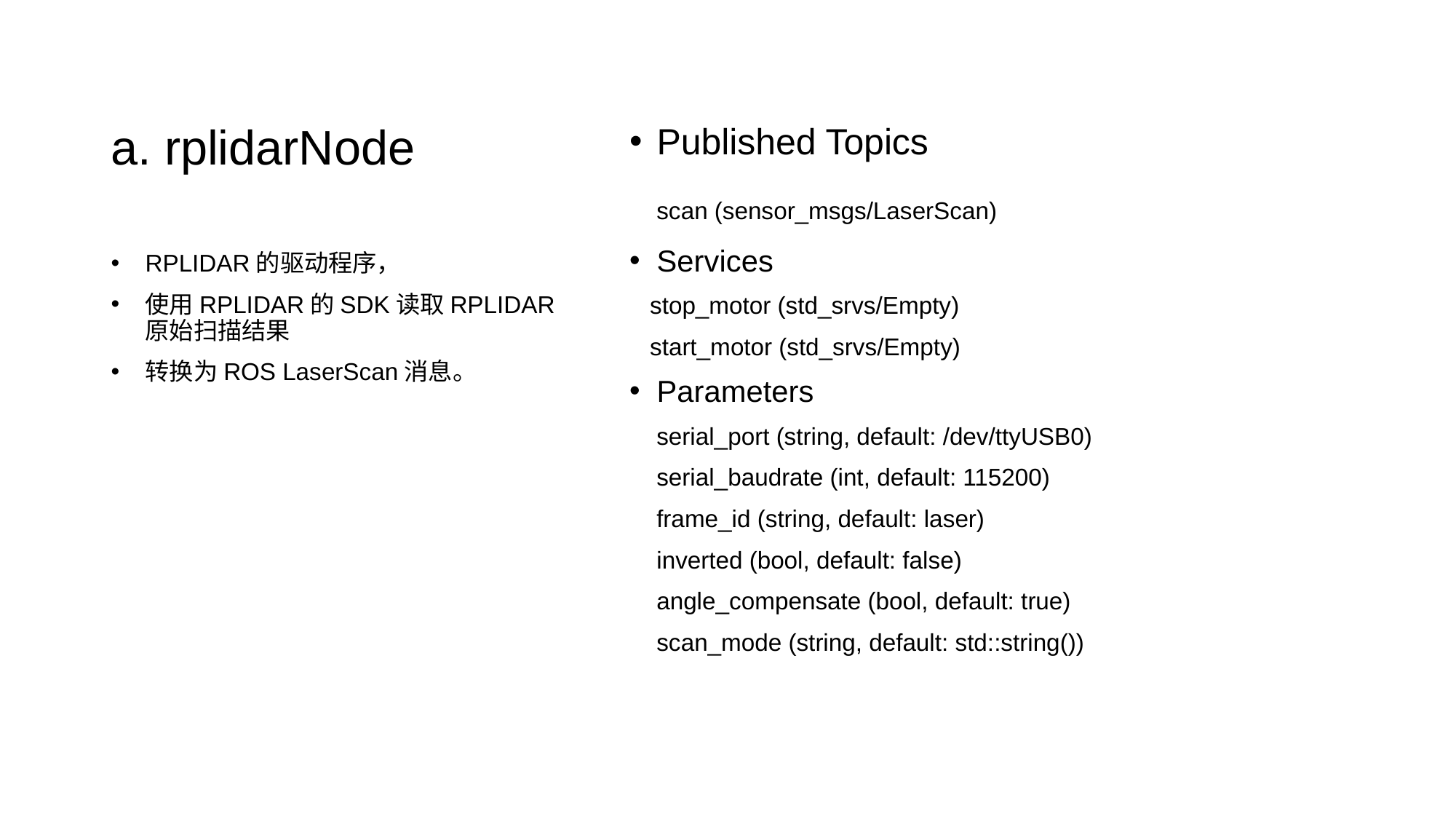

# a. rplidarNode
Published Topics
  scan (sensor_msgs/LaserScan)
Services
   stop_motor (std_srvs/Empty)
   start_motor (std_srvs/Empty)
Parameters
    serial_port (string, default: /dev/ttyUSB0)
    serial_baudrate (int, default: 115200)
    frame_id (string, default: laser)
    inverted (bool, default: false)
    angle_compensate (bool, default: true)
    scan_mode (string, default: std::string())
RPLIDAR的驱动程序，
使用RPLIDAR的SDK读取RPLIDAR原始扫描结果
转换为ROS LaserScan消息。